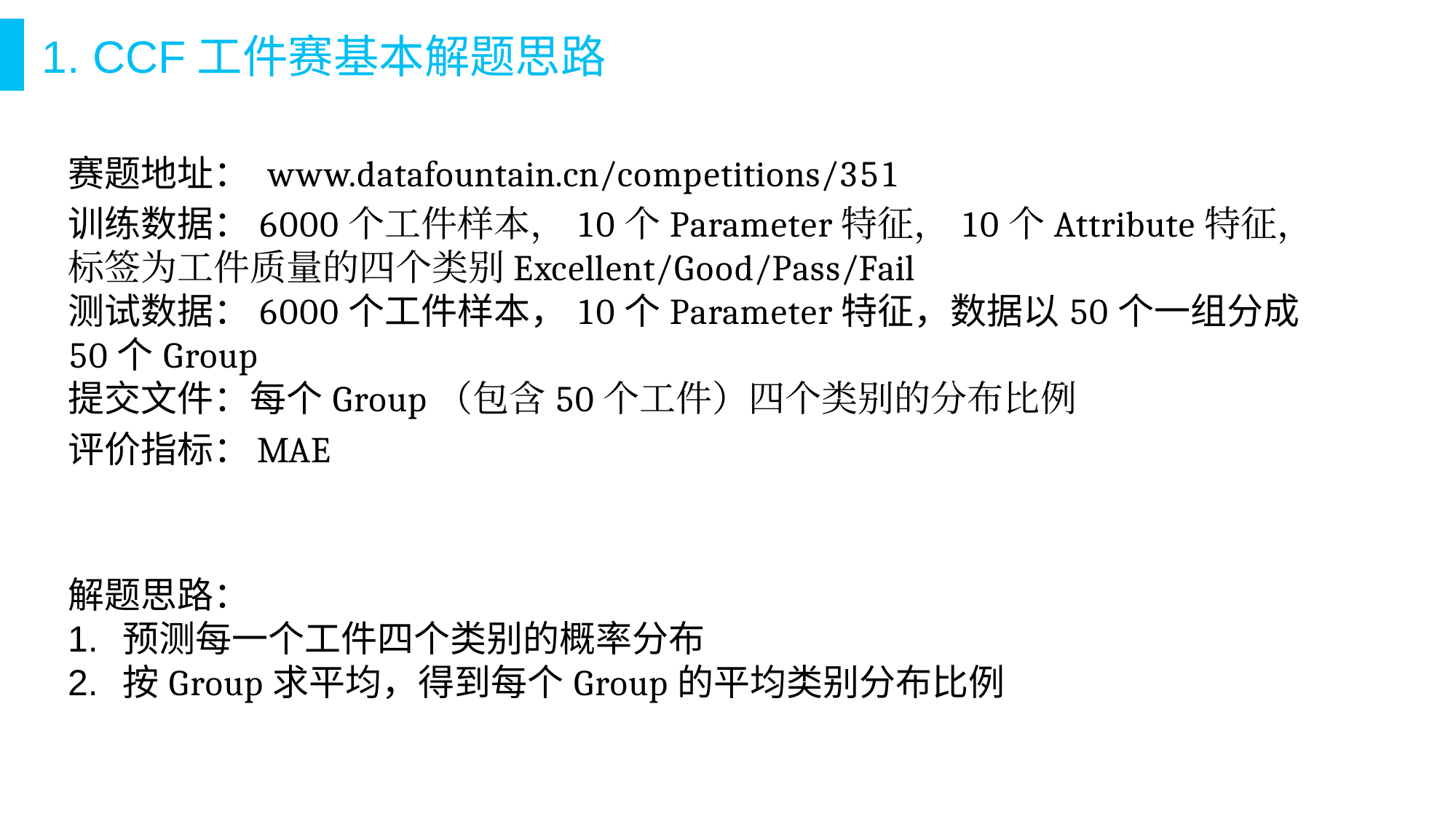

# 1. CCF工件赛基本解题思路

赛题地址： www.datafountain.cn/competitions/351
训练数据：6000个工件样本，10个Parameter特征，10个Attribute特征，标签为工件质量的四个类别Excellent/Good/Pass/Fail
测试数据：6000个工件样本，10个Parameter特征，数据以50个一组分成50个Group
提交文件：每个Group（包含50个工件）四个类别的分布比例
评价指标：MAE

解题思路：
预测每一个工件四个类别的概率分布
按Group求平均，得到每个Group的平均类别分布比例